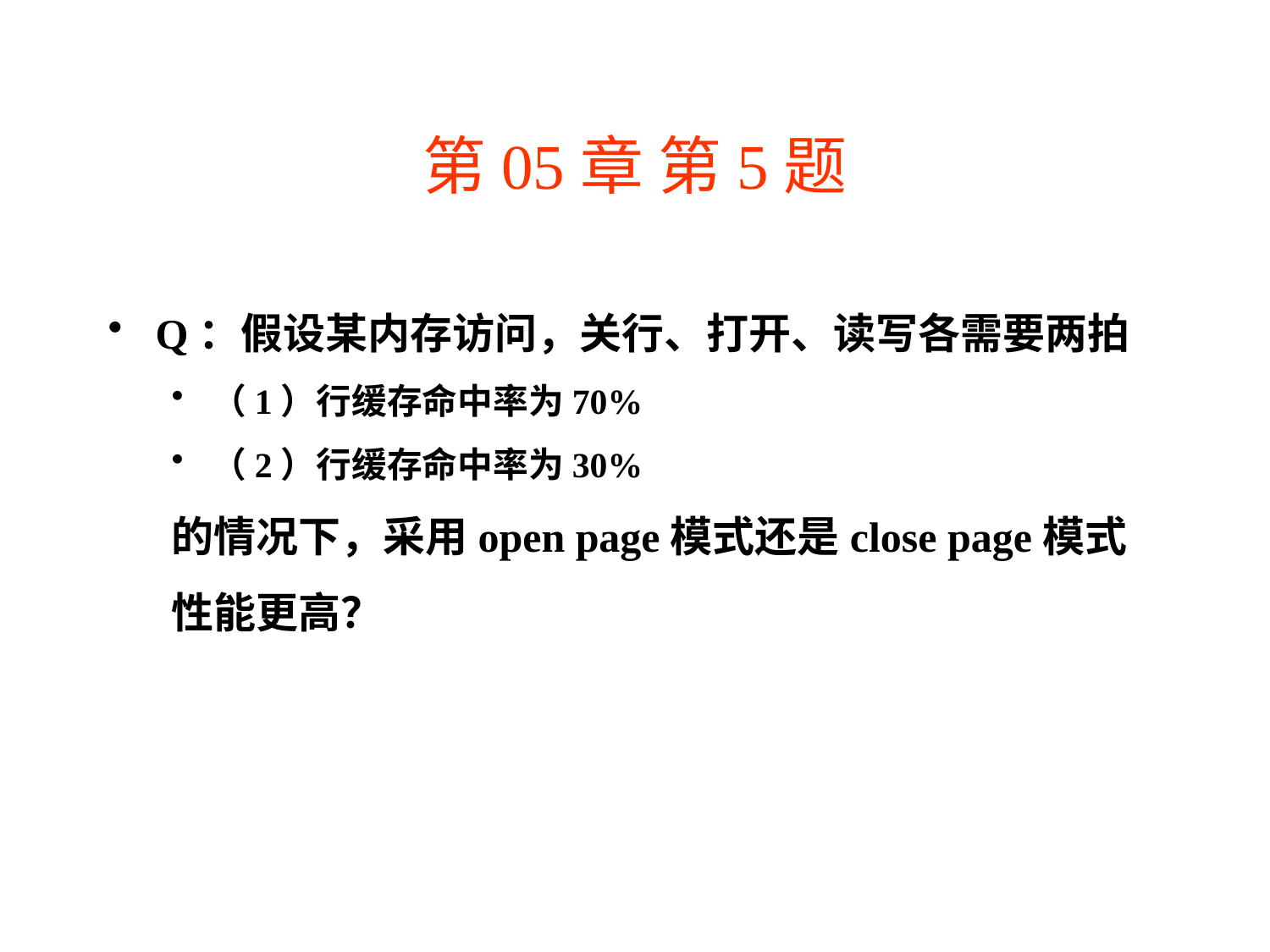

# 第05章 第5题
Q：假设某内存访问，关行、打开、读写各需要两拍
（1）行缓存命中率为70%
（2）行缓存命中率为30%
的情况下，采用open page模式还是close page模式性能更高？